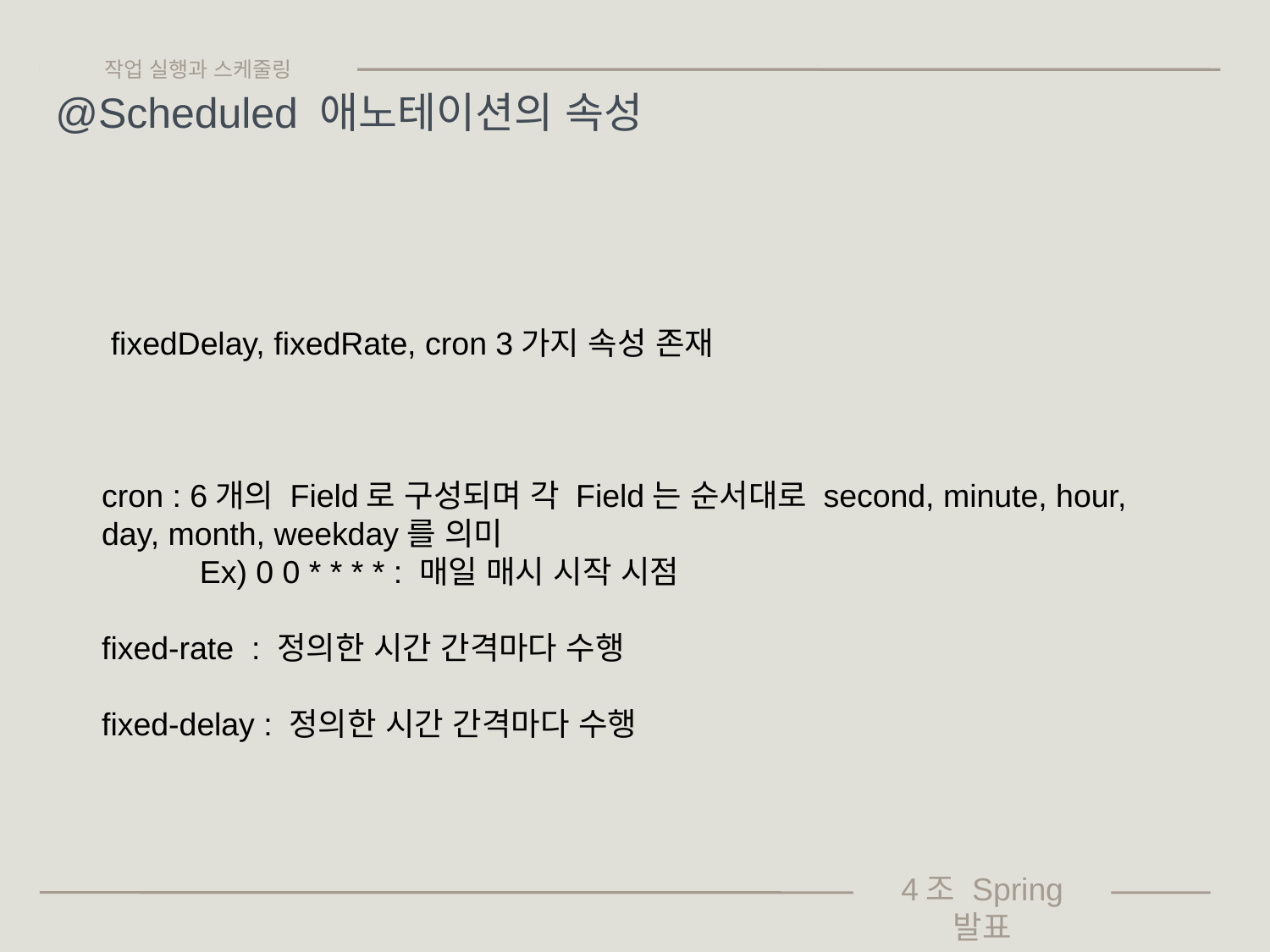

작업 실행과 스케줄링
@Scheduled 애노테이션의 속성
 fixedDelay, fixedRate, cron 3가지 속성 존재

cron : 6개의 Field로 구성되며 각 Field는 순서대로 second, minute, hour, day, month, weekday를 의미
           Ex) 0 0 * * * * : 매일 매시 시작 시점

fixed-rate  : 정의한 시간 간격마다 수행

fixed-delay : 정의한 시간 간격마다 수행

4조 Spring 발표